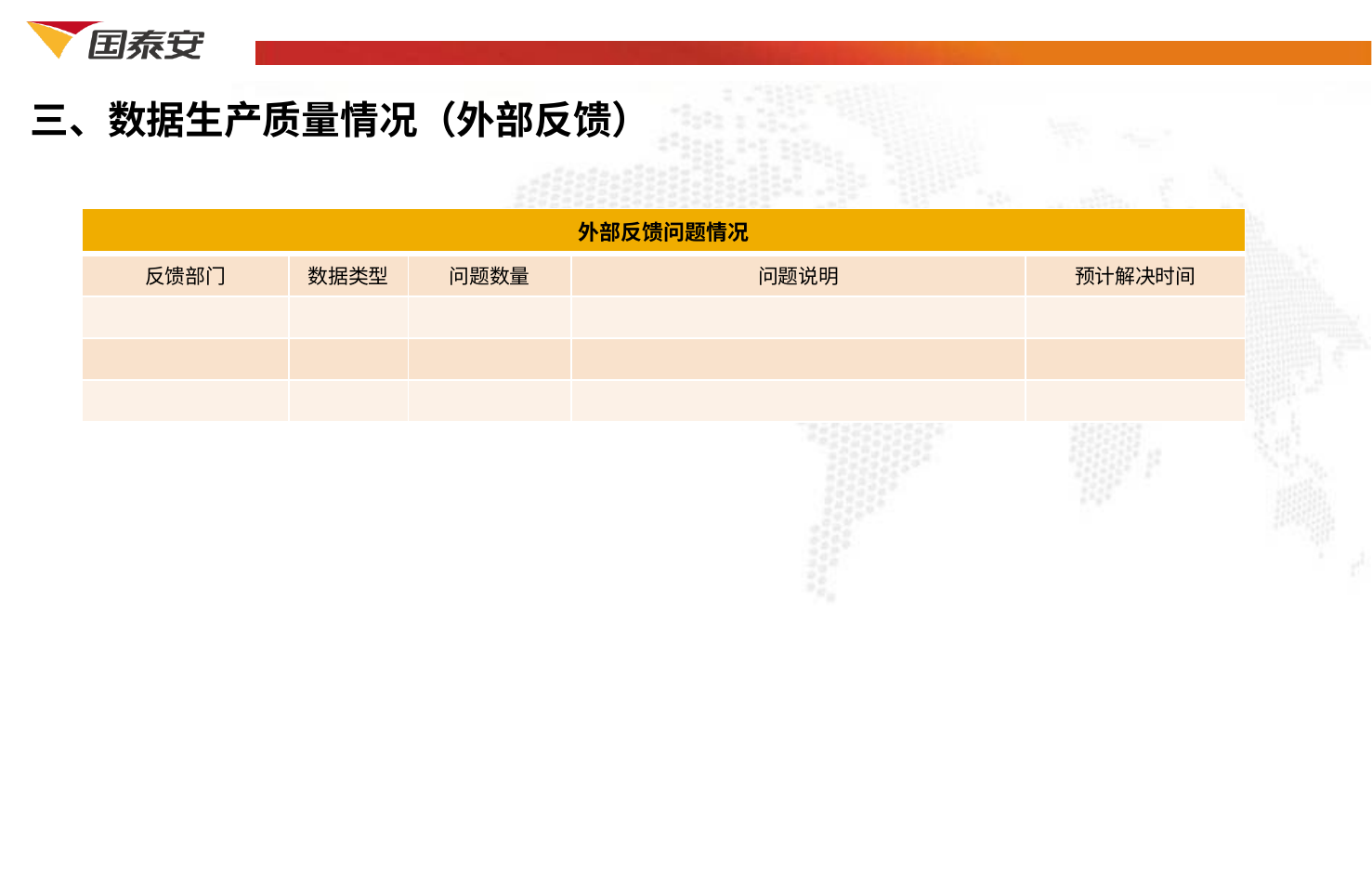

三、数据生产质量情况（外部反馈）
| 外部反馈问题情况 |  |  |  |  |
| --- | --- | --- | --- | --- |
| 反馈部门 | 数据类型 | 问题数量 | 问题说明 | 预计解决时间 |
|  |  |  |  |  |
|  |  |  |  |  |
|  |  |  |  |  |